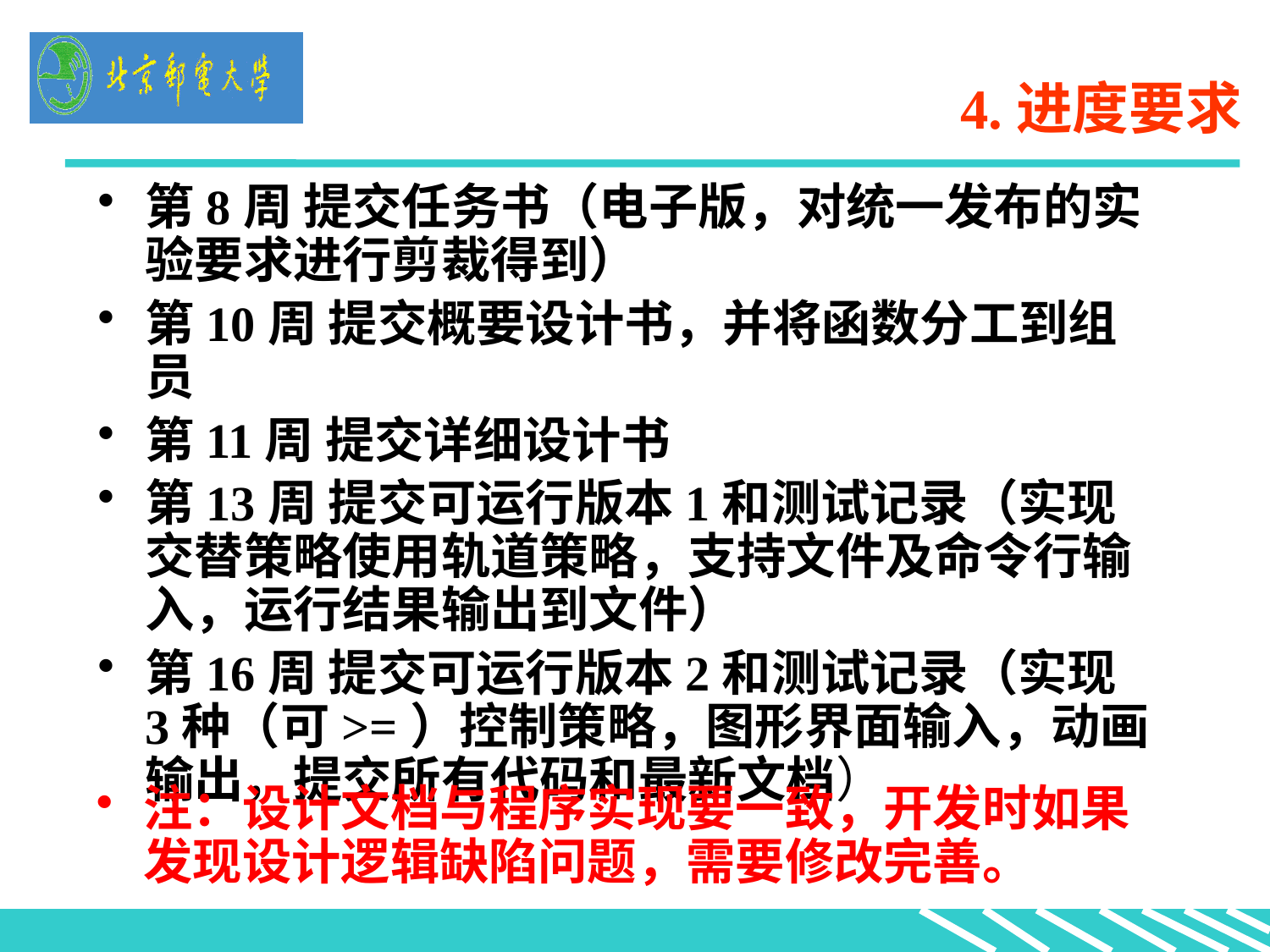

# 4.进度要求
第8周 提交任务书（电子版，对统一发布的实验要求进行剪裁得到）
第10周 提交概要设计书，并将函数分工到组员
第11周 提交详细设计书
第13周 提交可运行版本1和测试记录（实现交替策略使用轨道策略，支持文件及命令行输入，运行结果输出到文件）
第16周 提交可运行版本2和测试记录（实现3种（可>=）控制策略，图形界面输入，动画输出，提交所有代码和最新文档）
注：设计文档与程序实现要一致，开发时如果发现设计逻辑缺陷问题，需要修改完善。
21